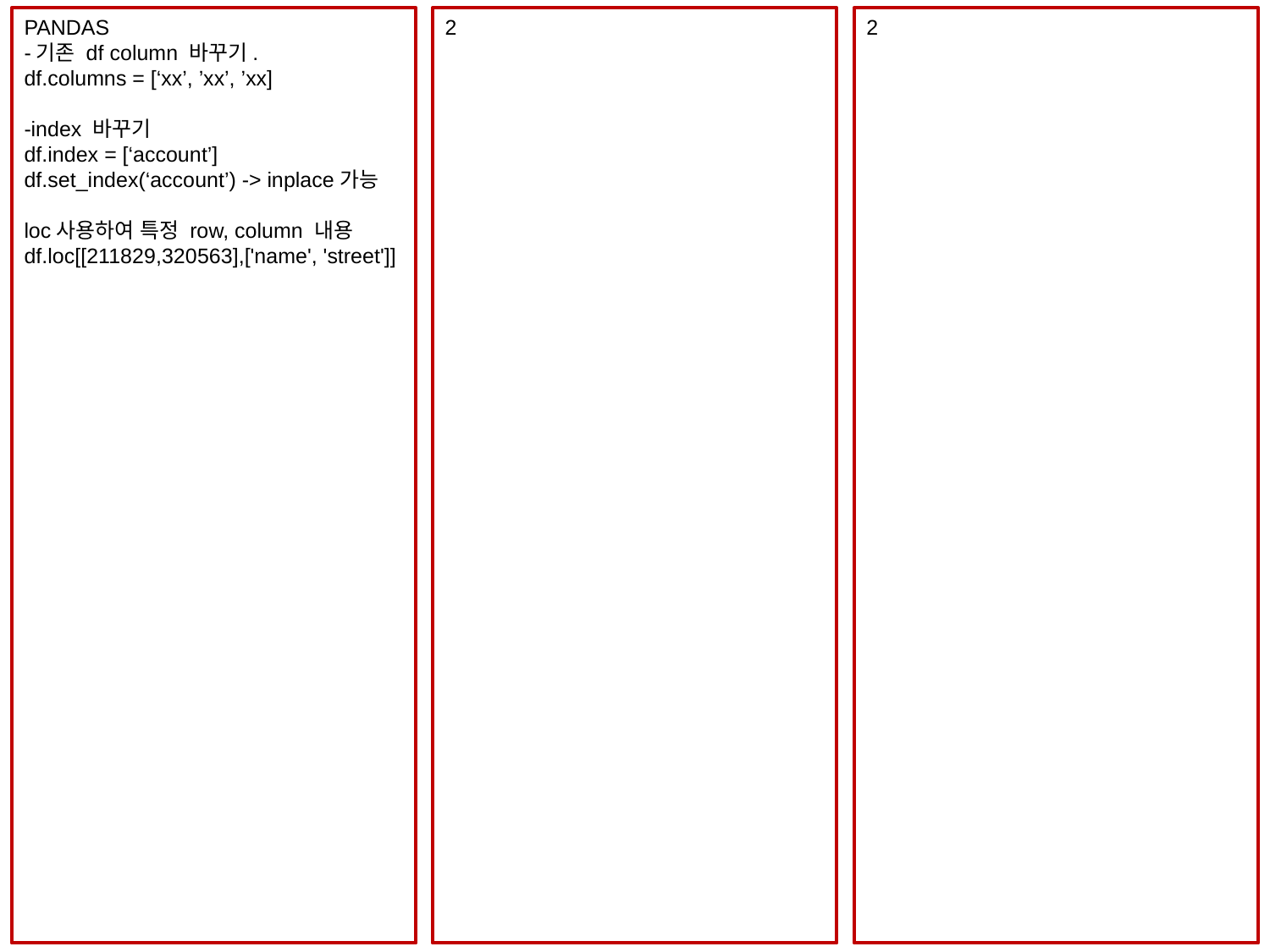

PANDAS
-기존 df column 바꾸기.
df.columns = [‘xx’, ’xx’, ’xx]

-index 바꾸기
df.index = [‘account’]
df.set_index(‘account’) -> inplace가능

loc사용하여 특정 row, column 내용
df.loc[[211829,320563],['name', 'street']]
2
2